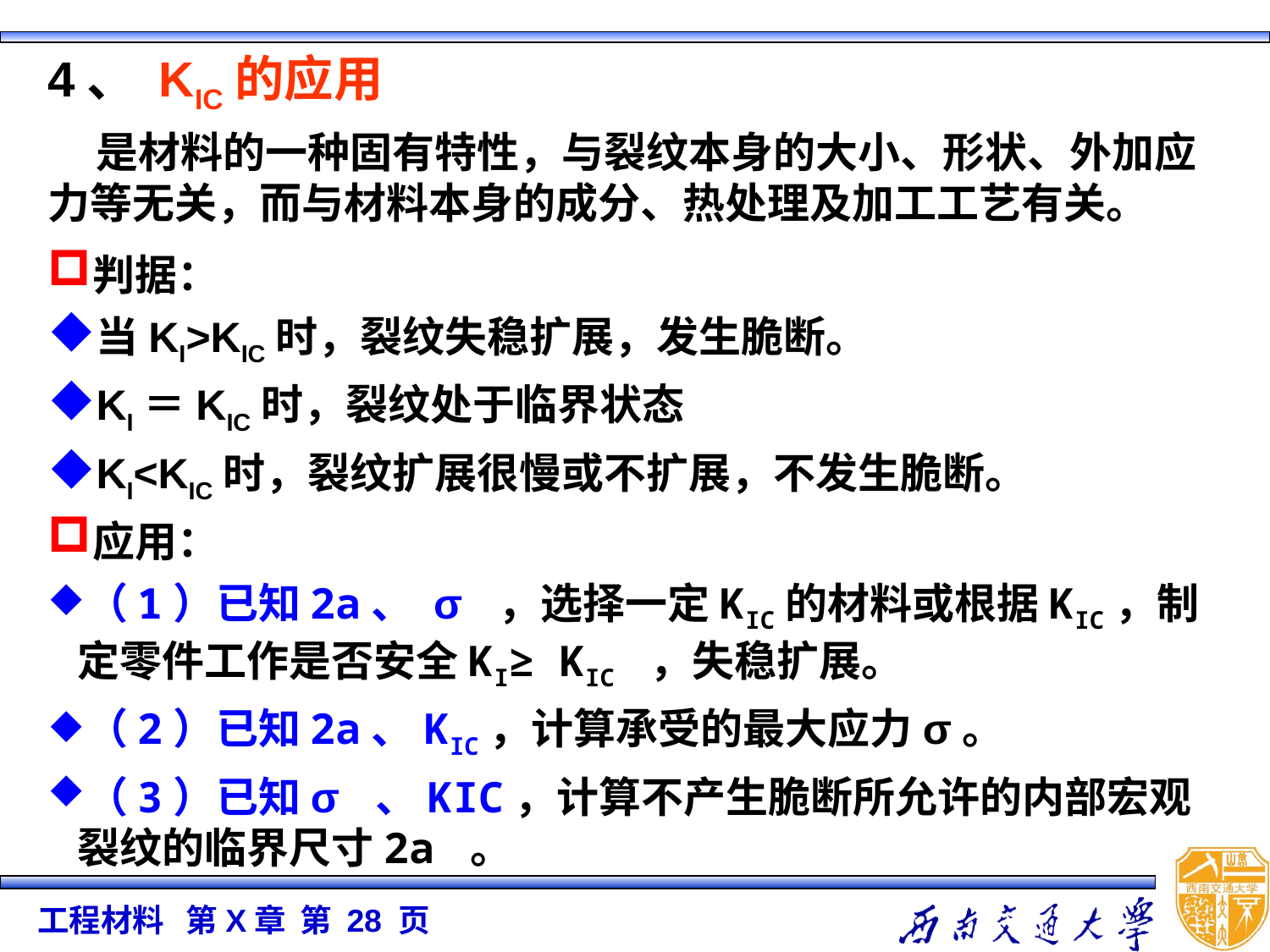

4、 KIC的应用
    是材料的一种固有特性，与裂纹本身的大小、形状、外加应力等无关，而与材料本身的成分、热处理及加工工艺有关。
判据：
当KI>KIC时，裂纹失稳扩展，发生脆断。
KI＝KIC时，裂纹处于临界状态
KI<KIC时，裂纹扩展很慢或不扩展，不发生脆断。
应用：
（1）已知2a、 σ ，选择一定KIC的材料或根据KIC，制定零件工作是否安全KI≥ KIC ，失稳扩展。
（2）已知2a、KIC，计算承受的最大应力σ。
（3）已知σ 、KIC，计算不产生脆断所允许的内部宏观裂纹的临界尺寸2a 。